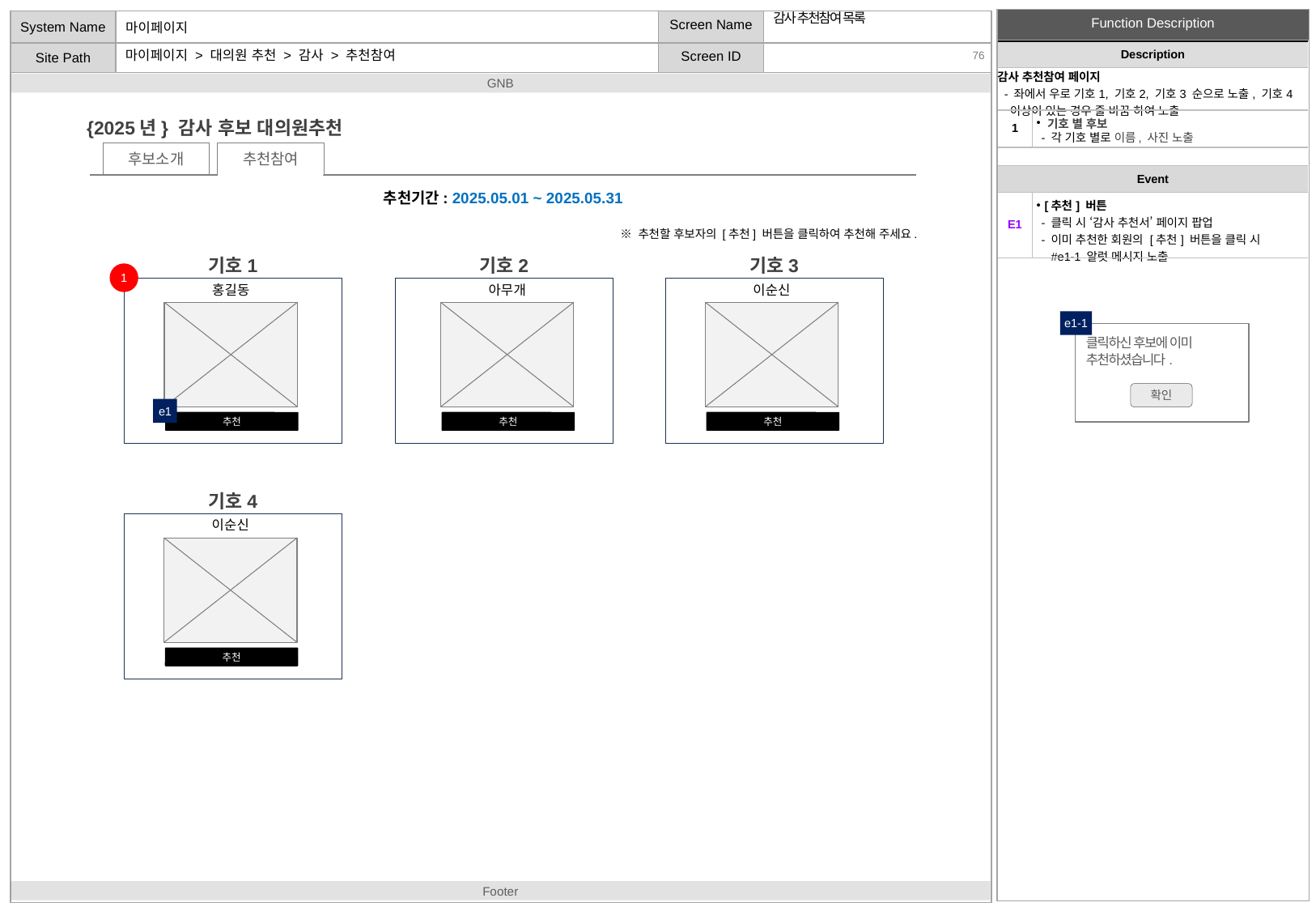

감사 추천참여 목록
| Description |  |
| --- | --- |
| 감사 추천참여 페이지 - 좌에서 우로 기호1, 기호2, 기호3 순으로 노출, 기호4 이상이 있는 경우 줄 바꿈 하여 노출 |  |
| 1 | 기호 별 후보 - 각 기호 별로 이름, 사진 노출 |

# 마이페이지 > 대의원 추천 > 감사 > 추천참여
{2025년} 감사 후보 대의원추천
후보소개
추천참여
| Event |  |
| --- | --- |
| E1 | [추천] 버튼 - 클릭 시 ‘감사 추천서’ 페이지 팝업 - 이미 추천한 회원의 [추천] 버튼을 클릭 시 #e1-1 알럿 메시지 노출 |
추천기간: 2025.05.01 ~ 2025.05.31
※ 추천할 후보자의 [추천] 버튼을 클릭하여 추천해 주세요.
기호1
홍길동

추천
기호2
기호3
1
아무개
이순신

e1-1

클릭하신 후보에 이미 추천하셨습니다.
확인
e1
추천
추천
기호4
이순신

추천